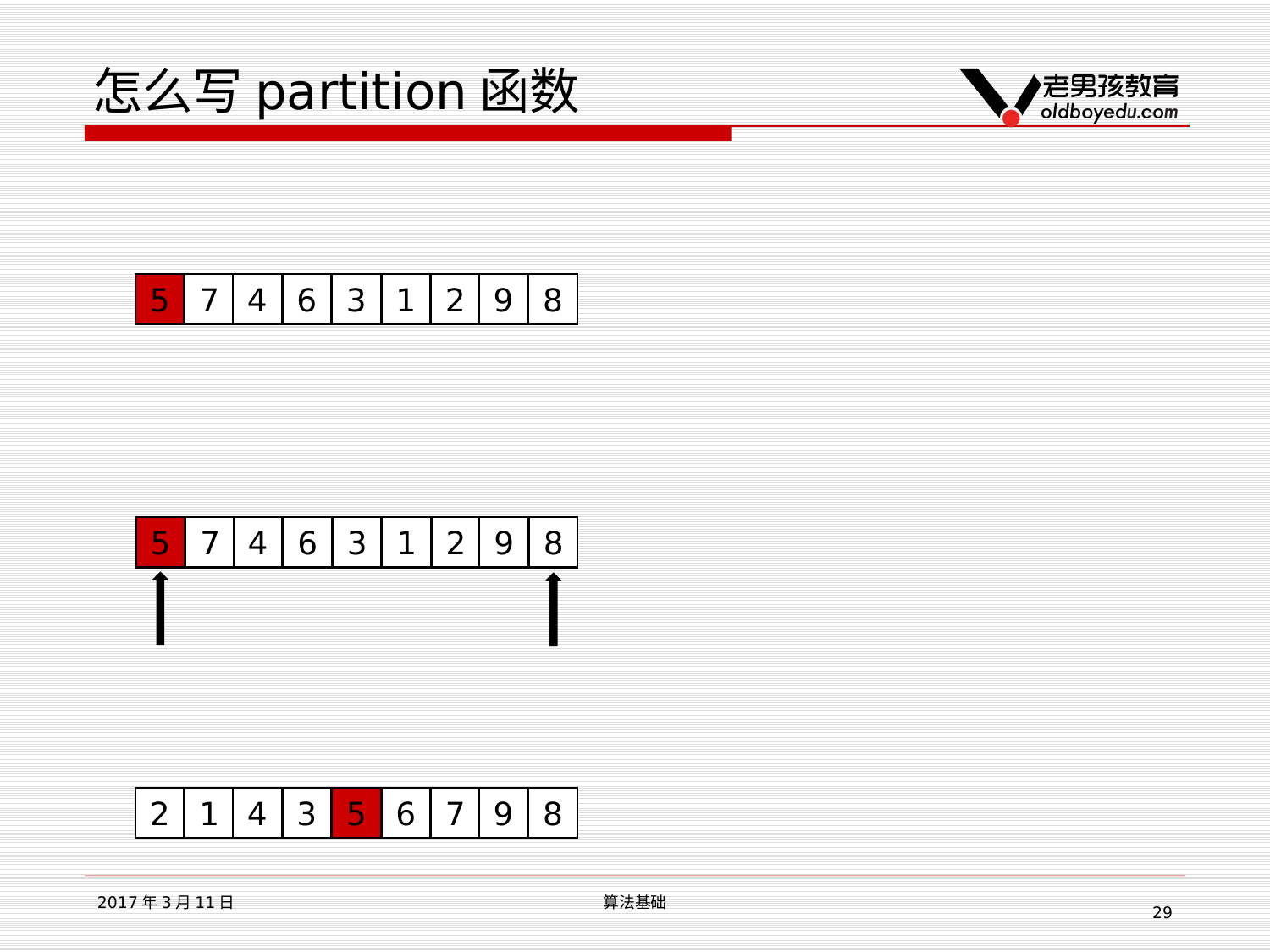

# 怎么写partition函数

5
7
4
6
3
1
2
9
8
5
7
4
6
3
1
2
9
8

2
1
4
3
5
6
7
9
8
2017年3月11日
算法基础
29